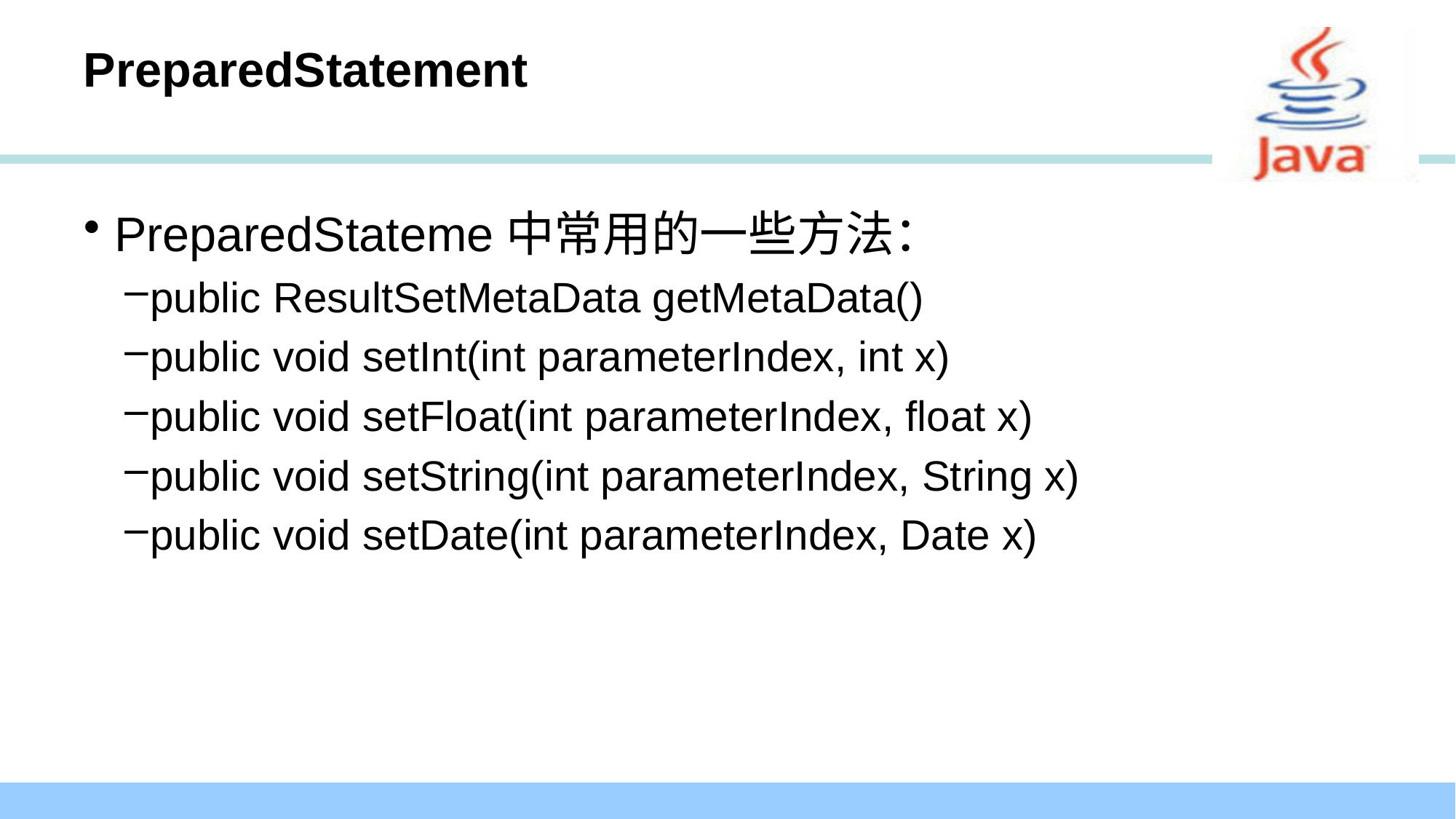

# PreparedStatement
PreparedStateme中常用的一些方法：
public ResultSetMetaData getMetaData()
public void setInt(int parameterIndex, int x)
public void setFloat(int parameterIndex, float x)
public void setString(int parameterIndex, String x)
public void setDate(int parameterIndex, Date x)